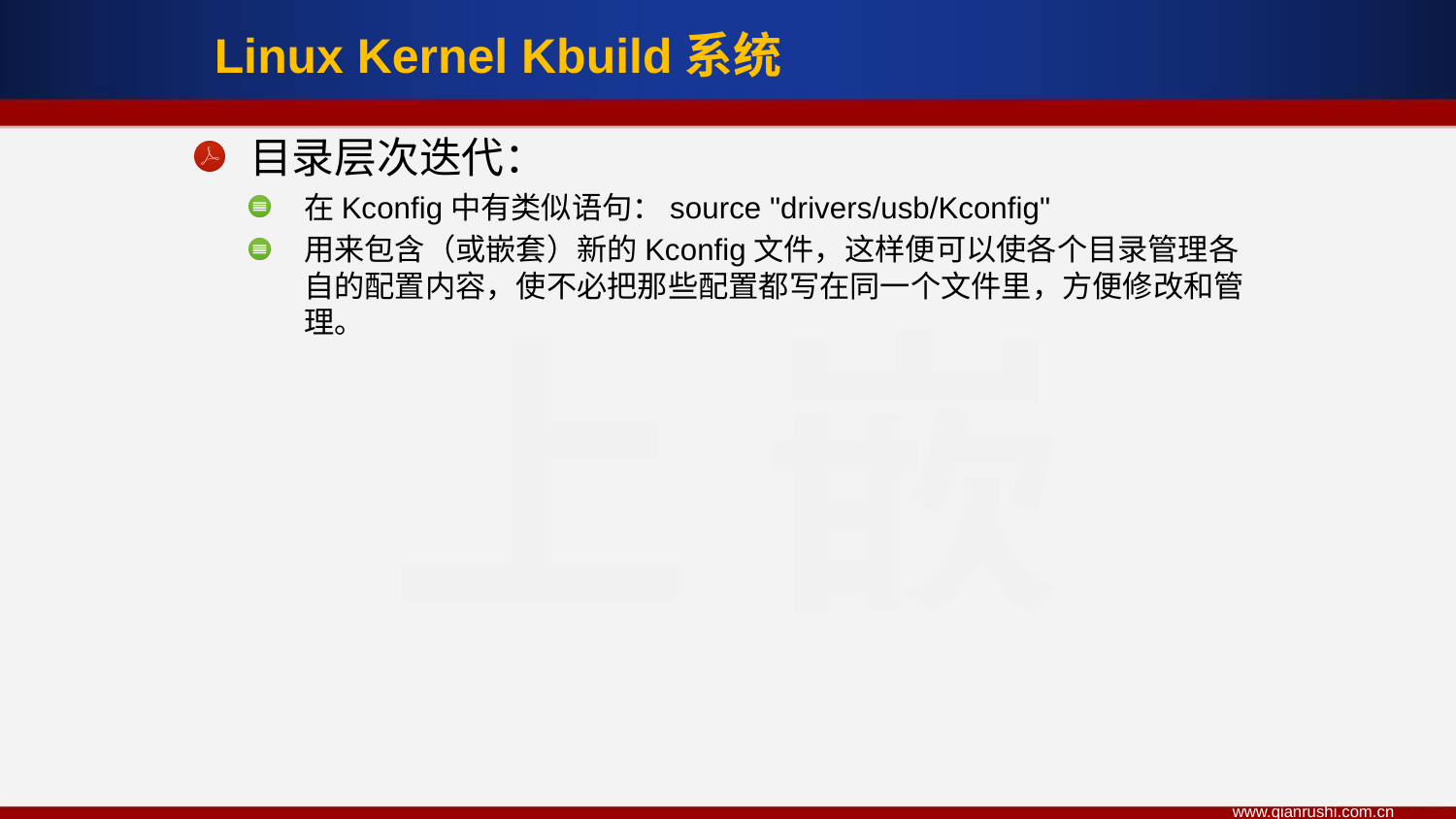

Linux Kernel Kbuild系统
目录层次迭代：
在Kconfig中有类似语句：source "drivers/usb/Kconfig"
用来包含（或嵌套）新的Kconfig文件，这样便可以使各个目录管理各自的配置内容，使不必把那些配置都写在同一个文件里，方便修改和管理。